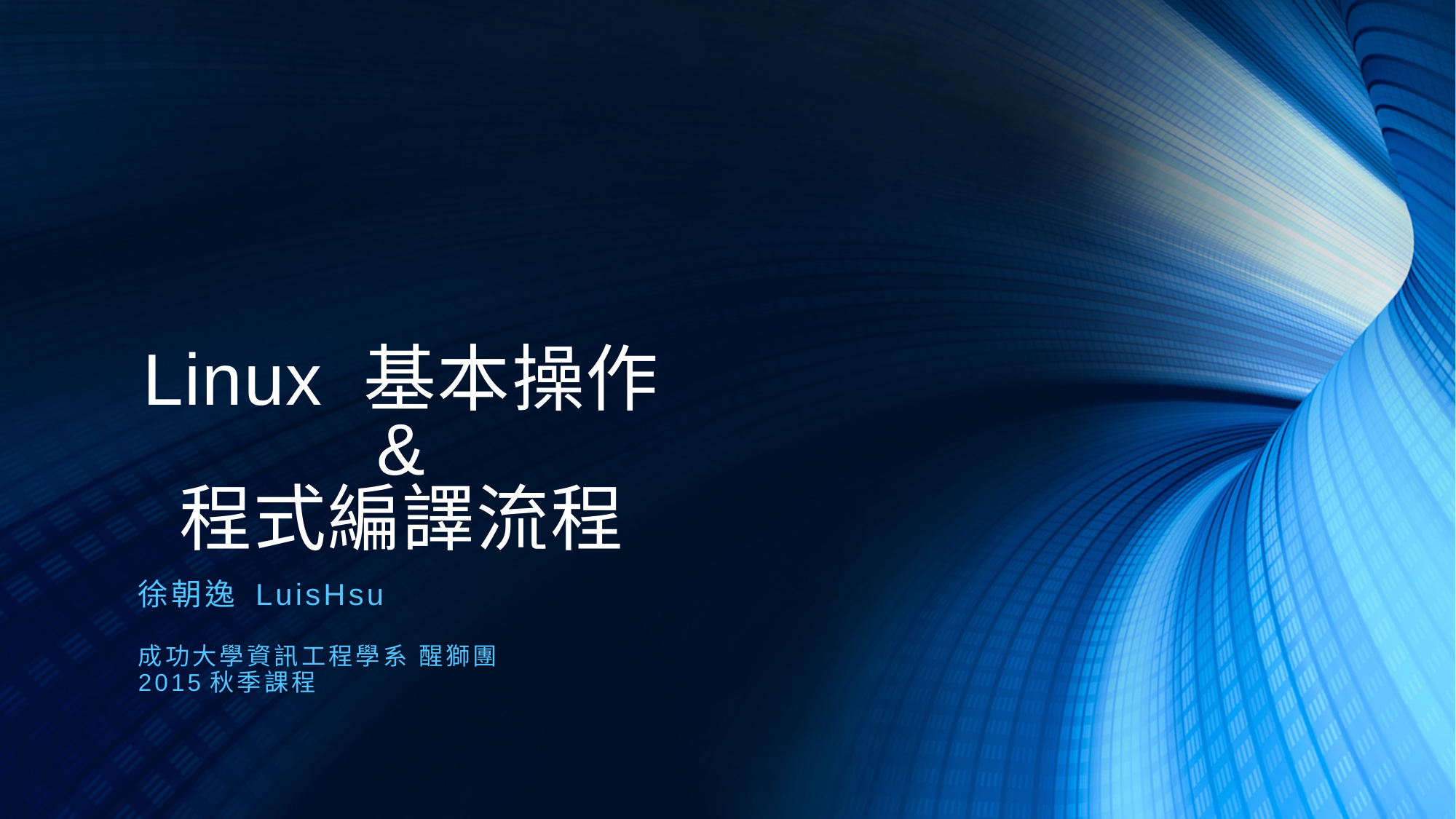

# Linux 基本操作 & 程式編譯流程
徐朝逸 LuisHsu

成功大學資訊工程學系 醒獅團
2015秋季課程